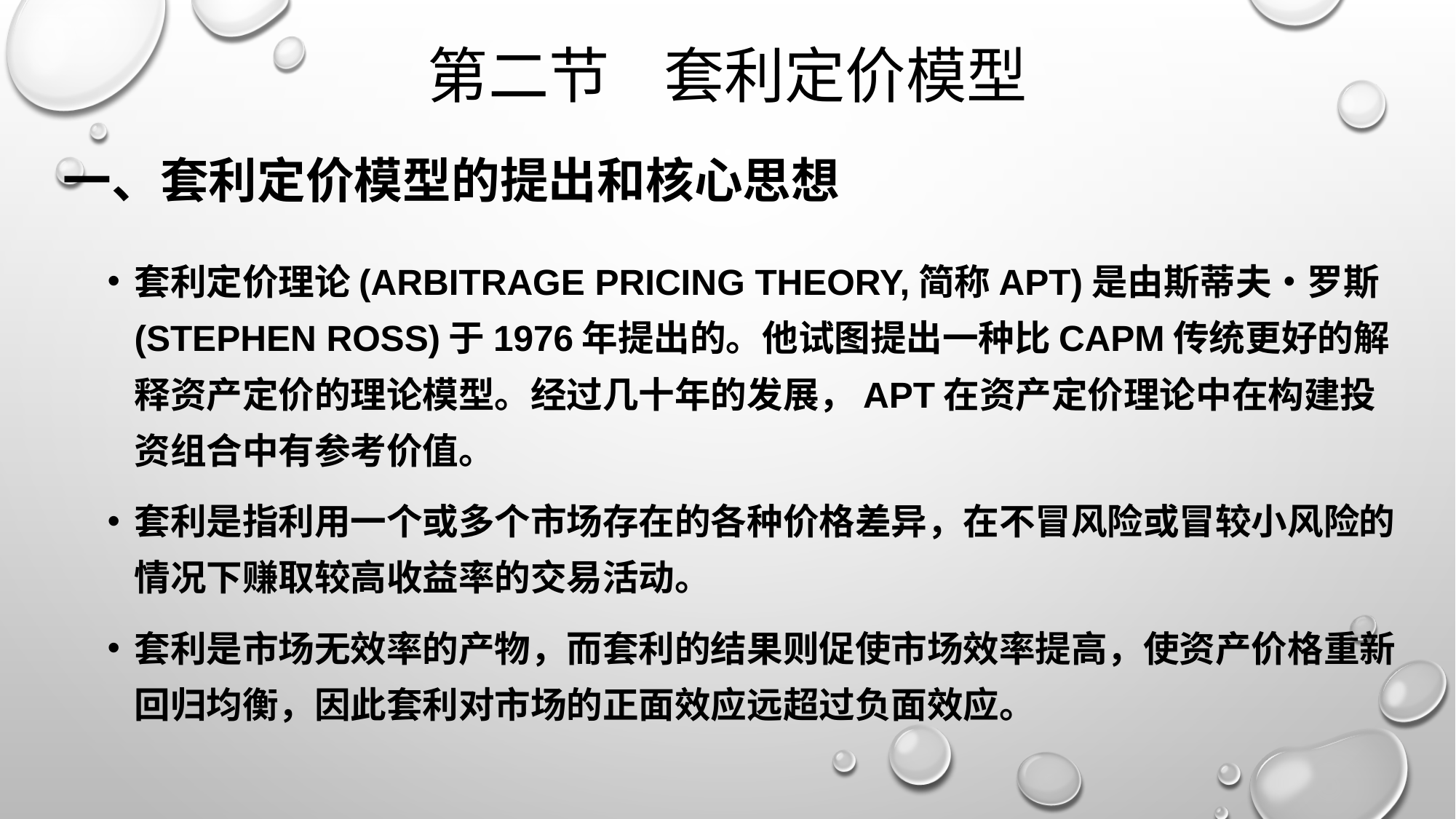

# 第二节    套利定价模型
一、套利定价模型的提出和核心思想
套利定价理论(Arbitrage Pricing Theory,简称APT)是由斯蒂夫•罗斯(Stephen Ross)于1976年提出的。他试图提出一种比CAPM传统更好的解释资产定价的理论模型。经过几十年的发展，APT在资产定价理论中在构建投资组合中有参考价值。
套利是指利用一个或多个市场存在的各种价格差异，在不冒风险或冒较小风险的情况下赚取较高收益率的交易活动。
套利是市场无效率的产物，而套利的结果则促使市场效率提高，使资产价格重新回归均衡，因此套利对市场的正面效应远超过负面效应。